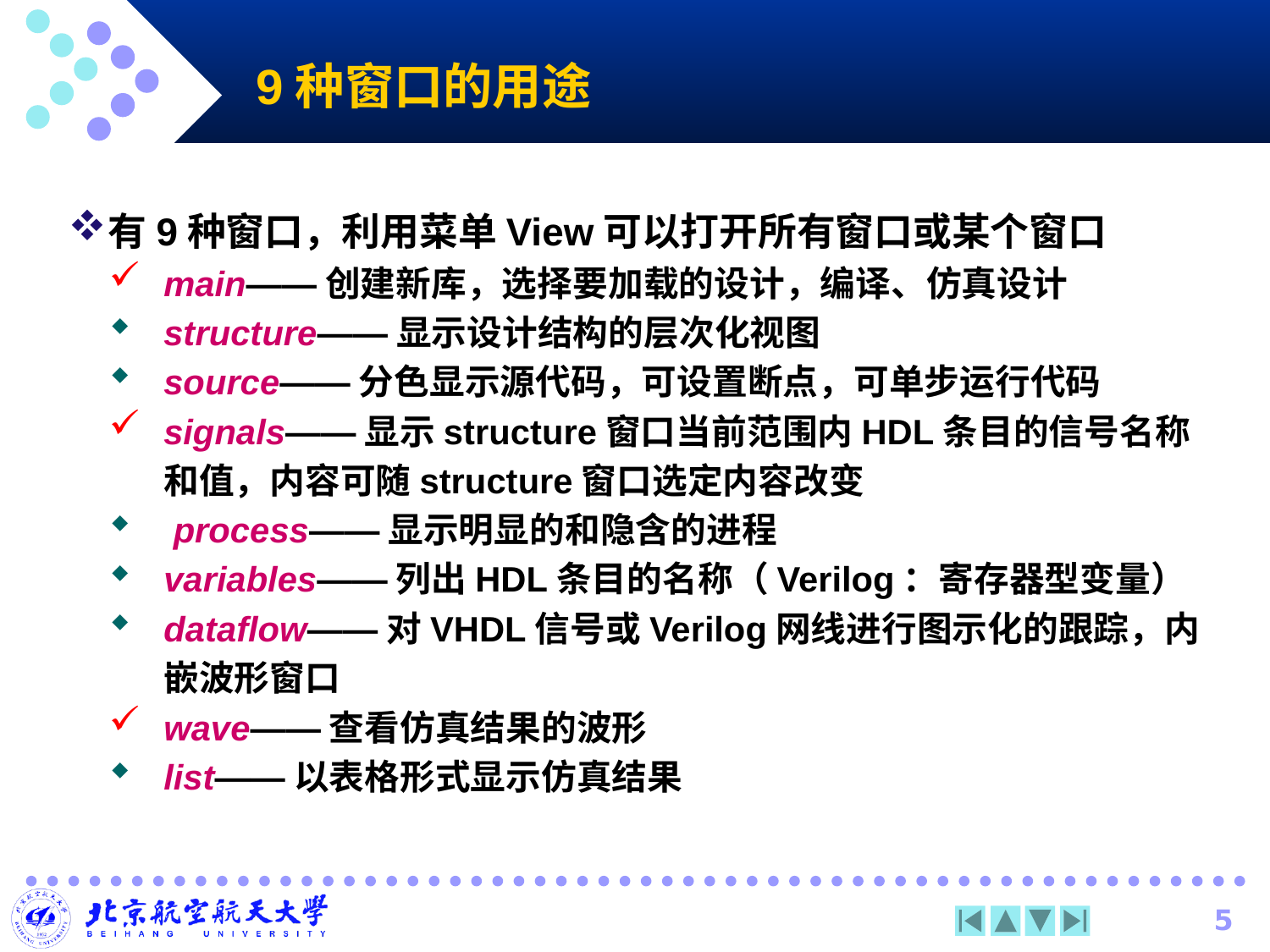

# 9种窗口的用途
有9种窗口，利用菜单View可以打开所有窗口或某个窗口
main——创建新库，选择要加载的设计，编译、仿真设计
structure——显示设计结构的层次化视图
source——分色显示源代码，可设置断点，可单步运行代码
signals——显示structure窗口当前范围内HDL条目的信号名称和值，内容可随structure窗口选定内容改变
 process——显示明显的和隐含的进程
variables——列出HDL条目的名称（Verilog：寄存器型变量）
dataflow——对VHDL信号或Verilog网线进行图示化的跟踪，内嵌波形窗口
wave——查看仿真结果的波形
list——以表格形式显示仿真结果
5